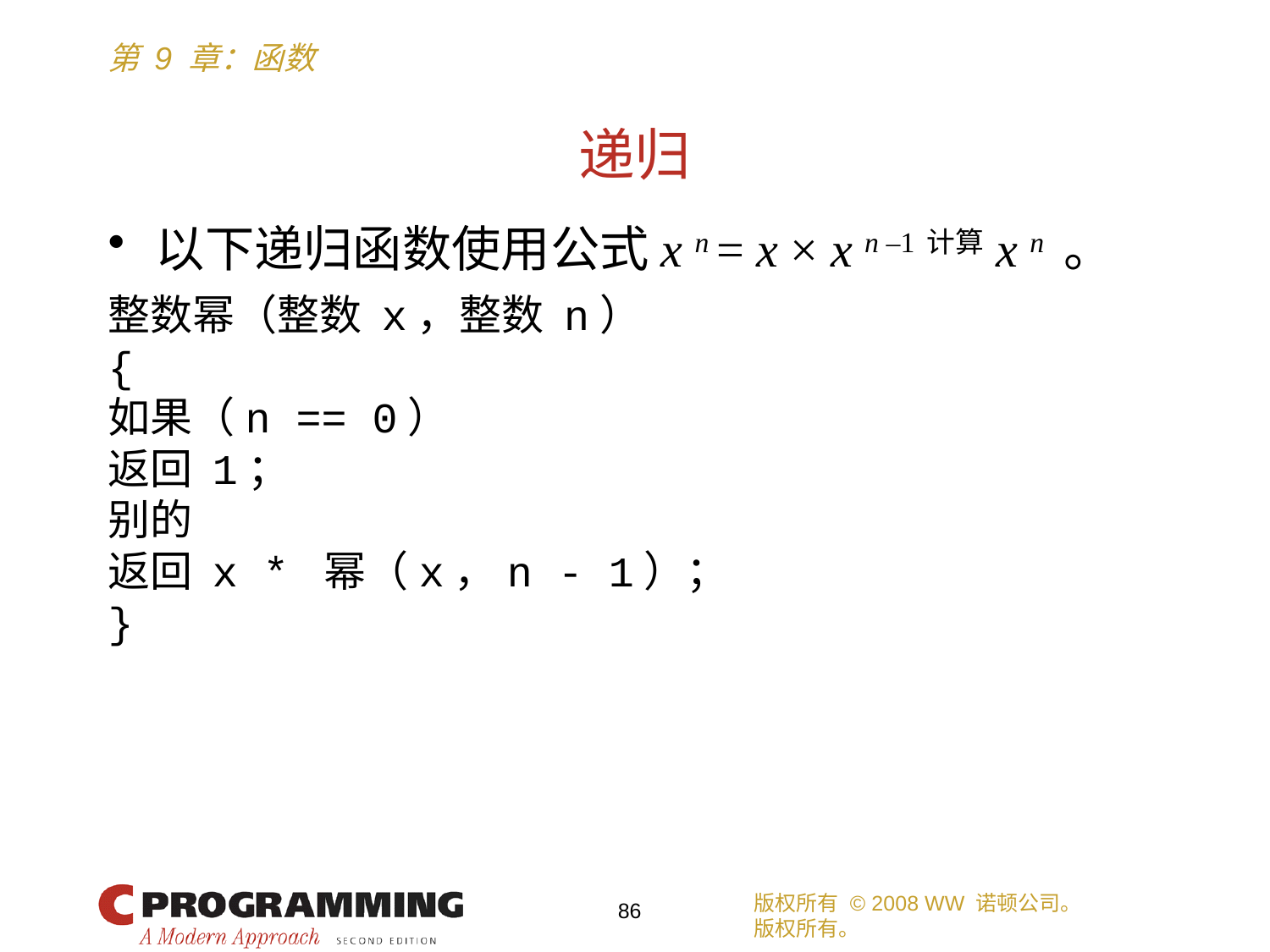

# 递归
以下递归函数使用公式x n = x × x n –1计算x n 。
整数幂（整数 x，整数 n）
{
如果（n == 0）
返回 1；
别的
返回 x * 幂（x，n - 1）；
}
版权所有 © 2008 WW 诺顿公司。
版权所有。
86